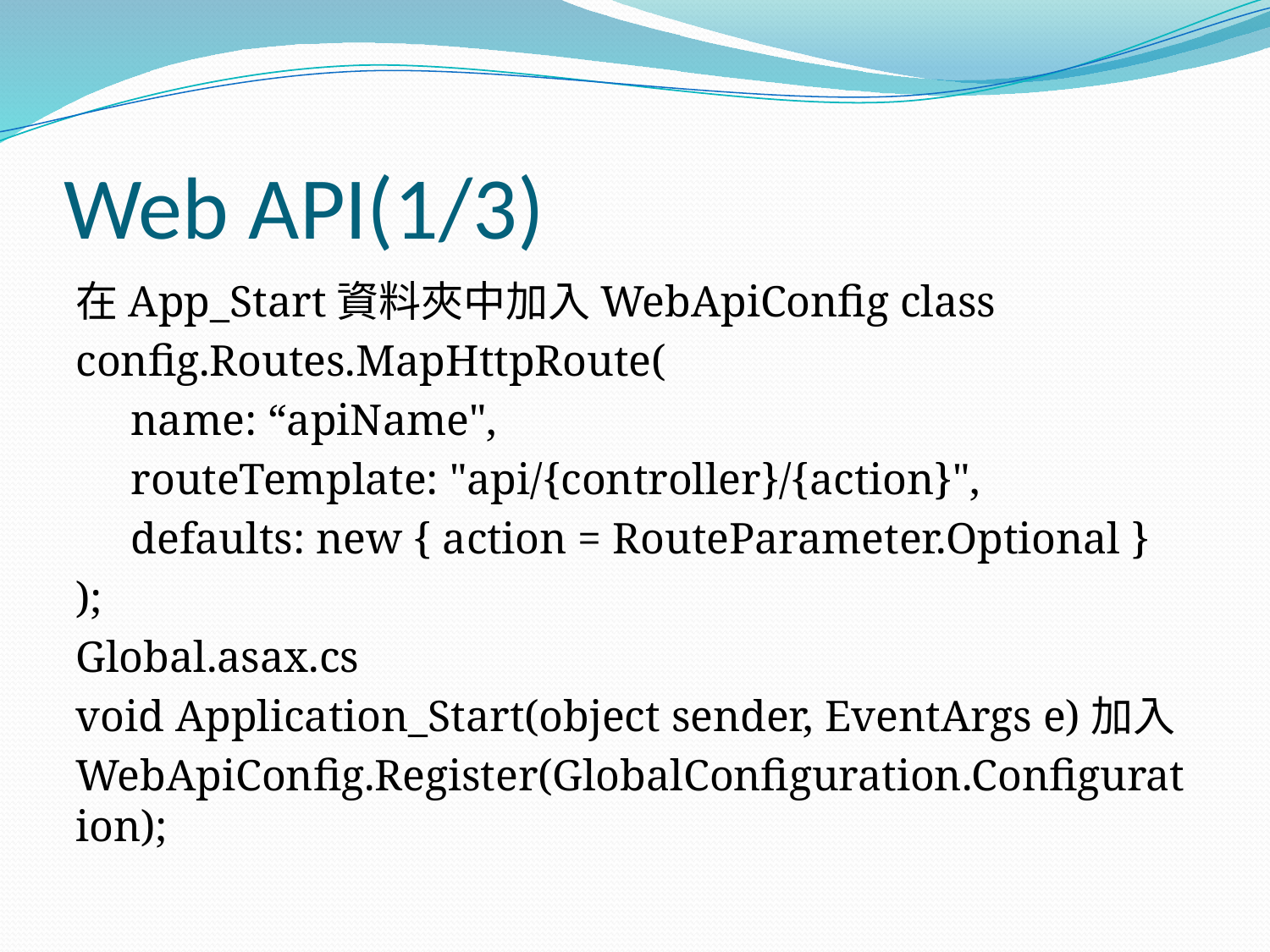

# Web API(1/3)
在App_Start資料夾中加入WebApiConfig class
config.Routes.MapHttpRoute(
     name: “apiName",
     routeTemplate: "api/{controller}/{action}",
     defaults: new { action = RouteParameter.Optional }
);
Global.asax.cs
void Application_Start(object sender, EventArgs e)加入
WebApiConfig.Register(GlobalConfiguration.Configuration);